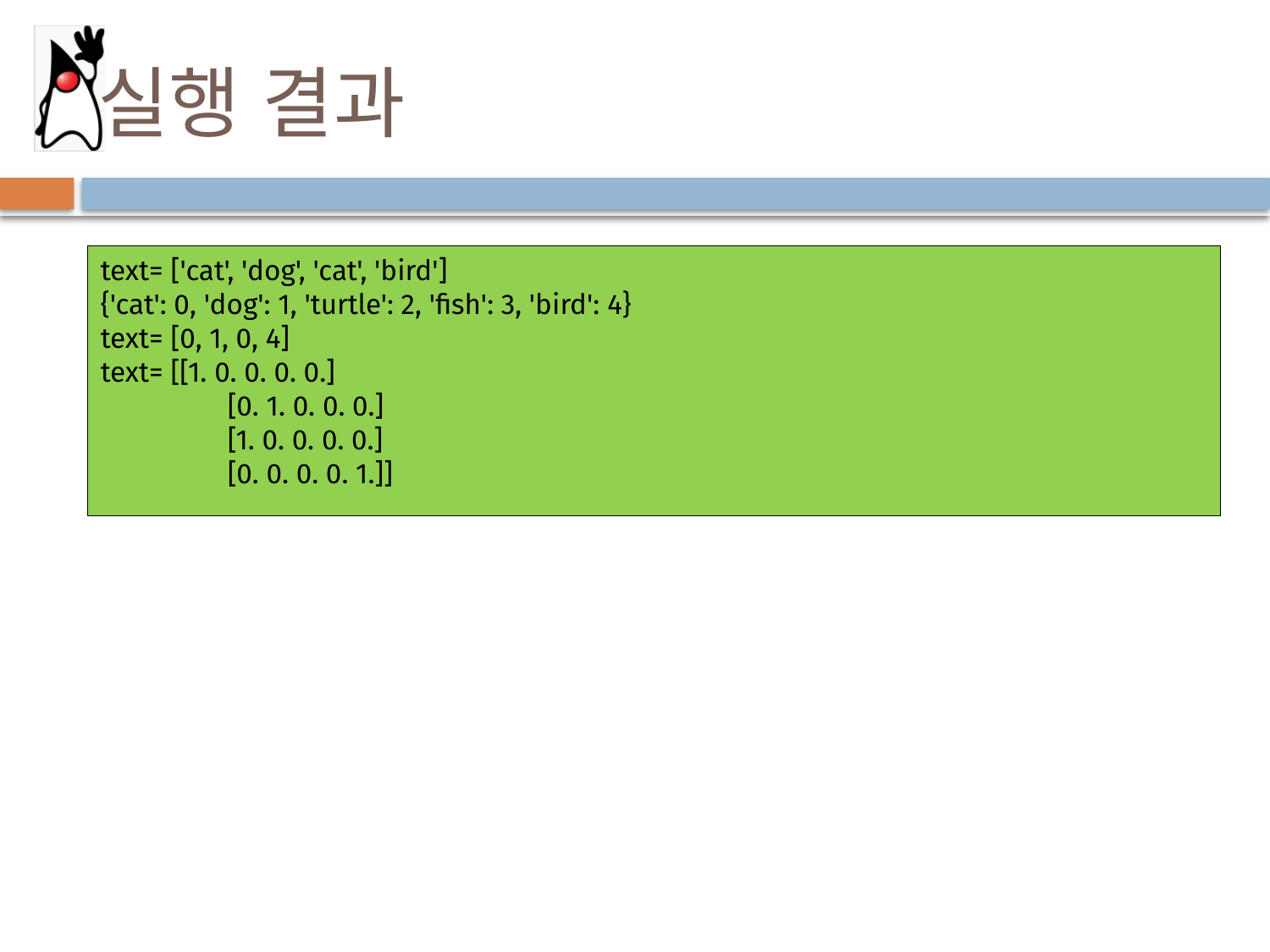

# 실행 결과
text= ['cat', 'dog', 'cat', 'bird']
{'cat': 0, 'dog': 1, 'turtle': 2, 'fish': 3, 'bird': 4}
text= [0, 1, 0, 4]
text= [[1. 0. 0. 0. 0.]
	[0. 1. 0. 0. 0.]
	[1. 0. 0. 0. 0.]
	[0. 0. 0. 0. 1.]]